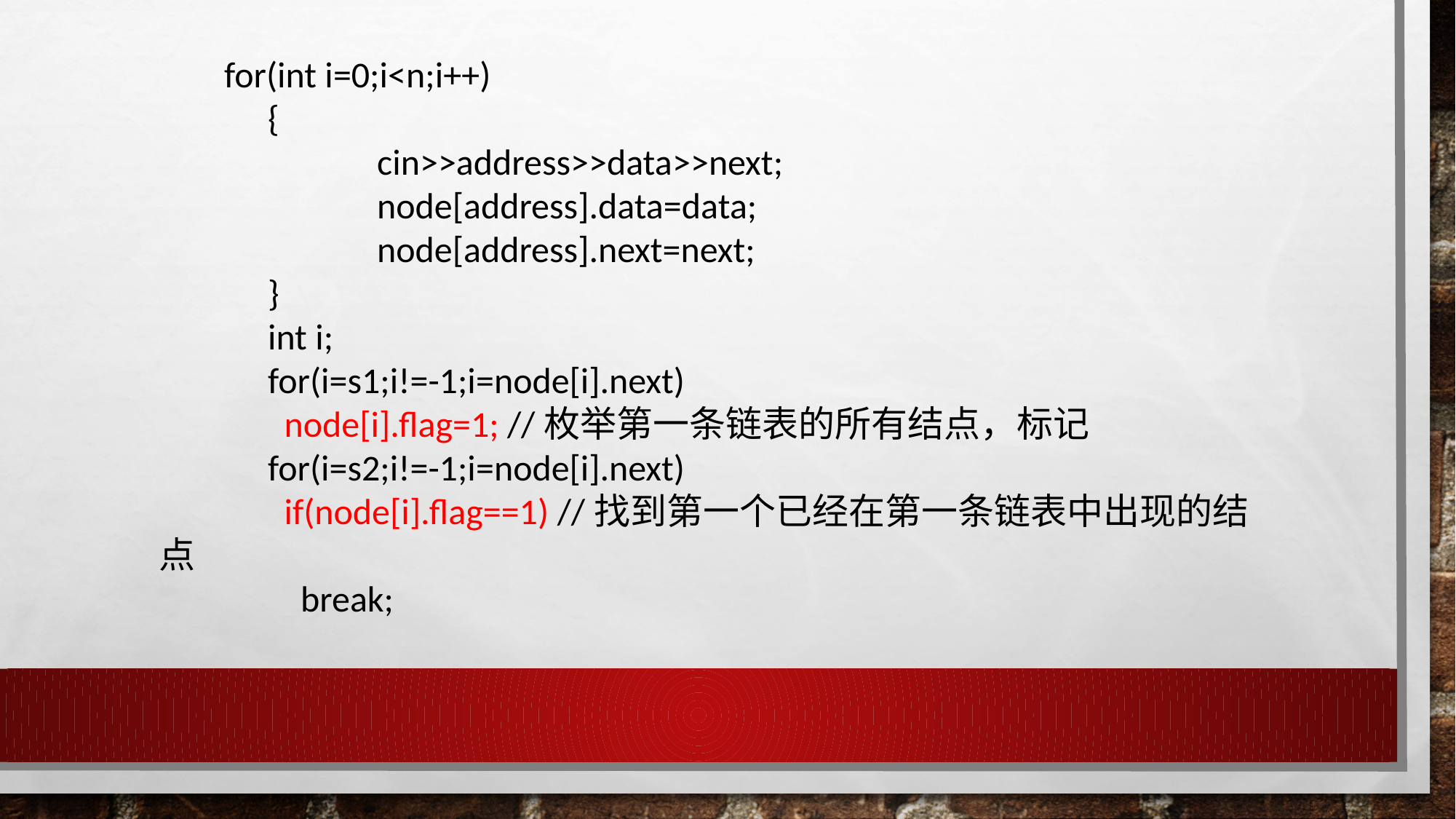

for(int i=0;i<n;i++)
	{
		cin>>address>>data>>next;
		node[address].data=data;
		node[address].next=next;
	}
	int i;
	for(i=s1;i!=-1;i=node[i].next)
	  node[i].flag=1; //枚举第一条链表的所有结点，标记
	for(i=s2;i!=-1;i=node[i].next)
	  if(node[i].flag==1) //找到第一个已经在第一条链表中出现的结点
	    break;